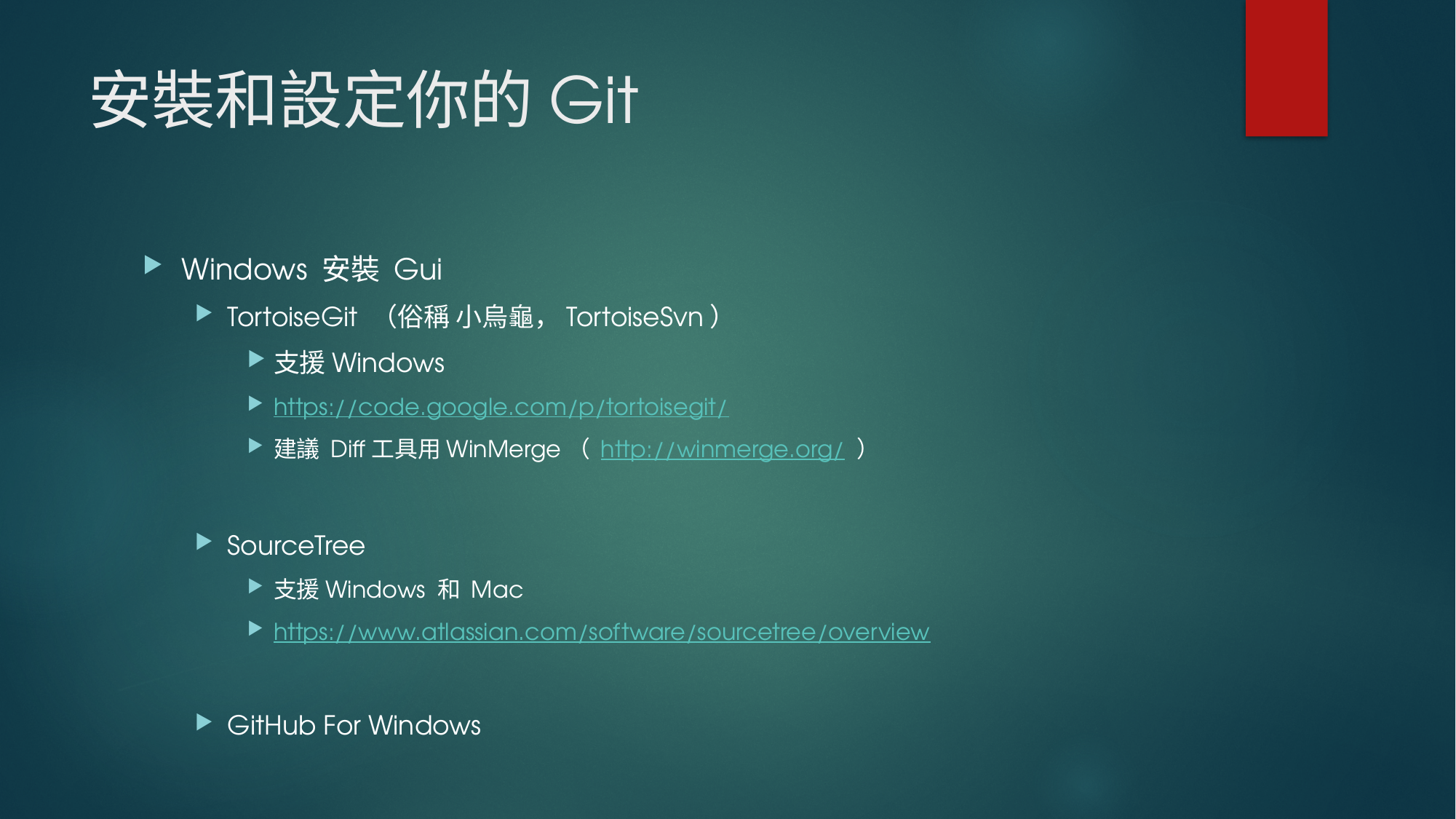

# 安裝和設定你的Git
Windows 安裝 Gui
TortoiseGit （俗稱 小烏龜，TortoiseSvn）
支援Windows
https://code.google.com/p/tortoisegit/
建議 Diff工具用WinMerge（ http://winmerge.org/ ）

SourceTree
支援Windows 和 Mac
https://www.atlassian.com/software/sourcetree/overview

GitHub For Windows